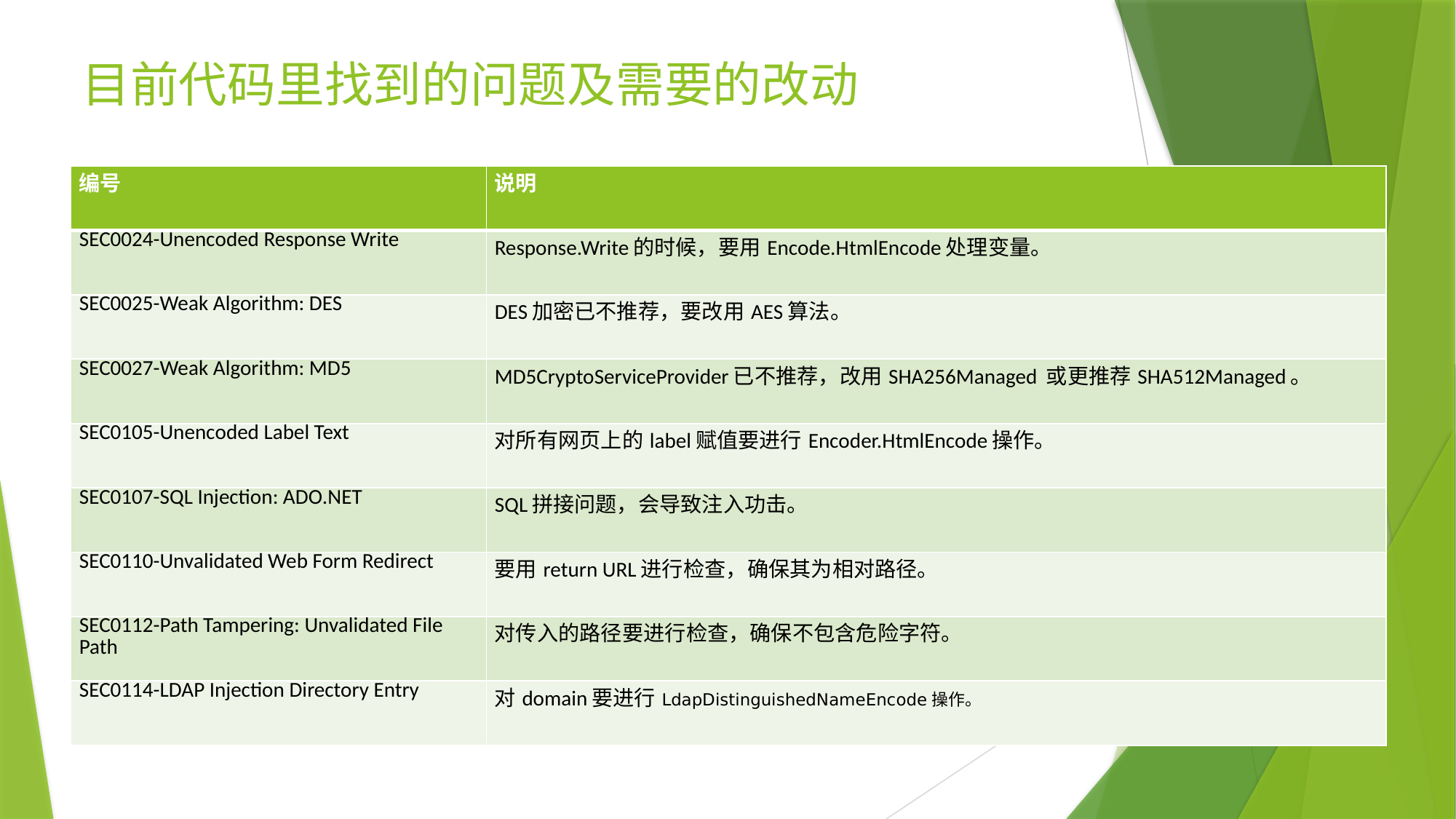

# 目前代码里找到的问题及需要的改动
| 编号 | 说明 |
| --- | --- |
| SEC0024-Unencoded Response Write | Response.Write的时候，要用Encode.HtmlEncode处理变量。 |
| SEC0025-Weak Algorithm: DES | DES加密已不推荐，要改用AES算法。 |
| SEC0027-Weak Algorithm: MD5 | MD5CryptoServiceProvider已不推荐，改用SHA256Managed 或更推荐SHA512Managed。 |
| SEC0105-Unencoded Label Text | 对所有网页上的label赋值要进行Encoder.HtmlEncode操作。 |
| SEC0107-SQL Injection: ADO.NET | SQL拼接问题，会导致注入功击。 |
| SEC0110-Unvalidated Web Form Redirect | 要用return URL进行检查，确保其为相对路径。 |
| SEC0112-Path Tampering: Unvalidated File Path | 对传入的路径要进行检查，确保不包含危险字符。 |
| SEC0114-LDAP Injection Directory Entry | 对domain要进行LdapDistinguishedNameEncode操作。 |